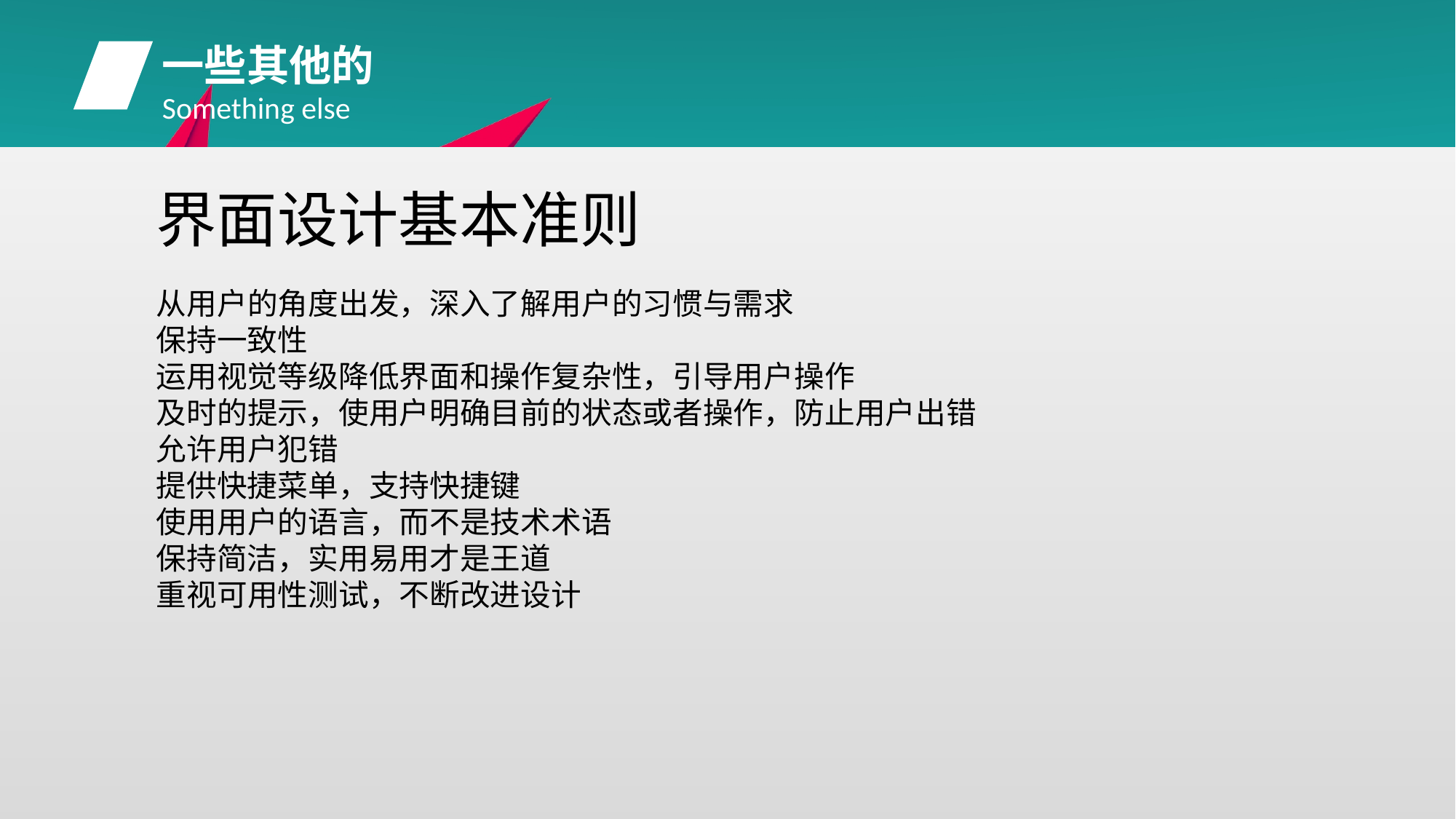

一些其他的
Something else
界面设计基本准则
从用户的角度出发，深入了解用户的习惯与需求
保持一致性
运用视觉等级降低界面和操作复杂性，引导用户操作
及时的提示，使用户明确目前的状态或者操作，防止用户出错
允许用户犯错
提供快捷菜单，支持快捷键
使用用户的语言，而不是技术术语
保持简洁，实用易用才是王道
重视可用性测试，不断改进设计